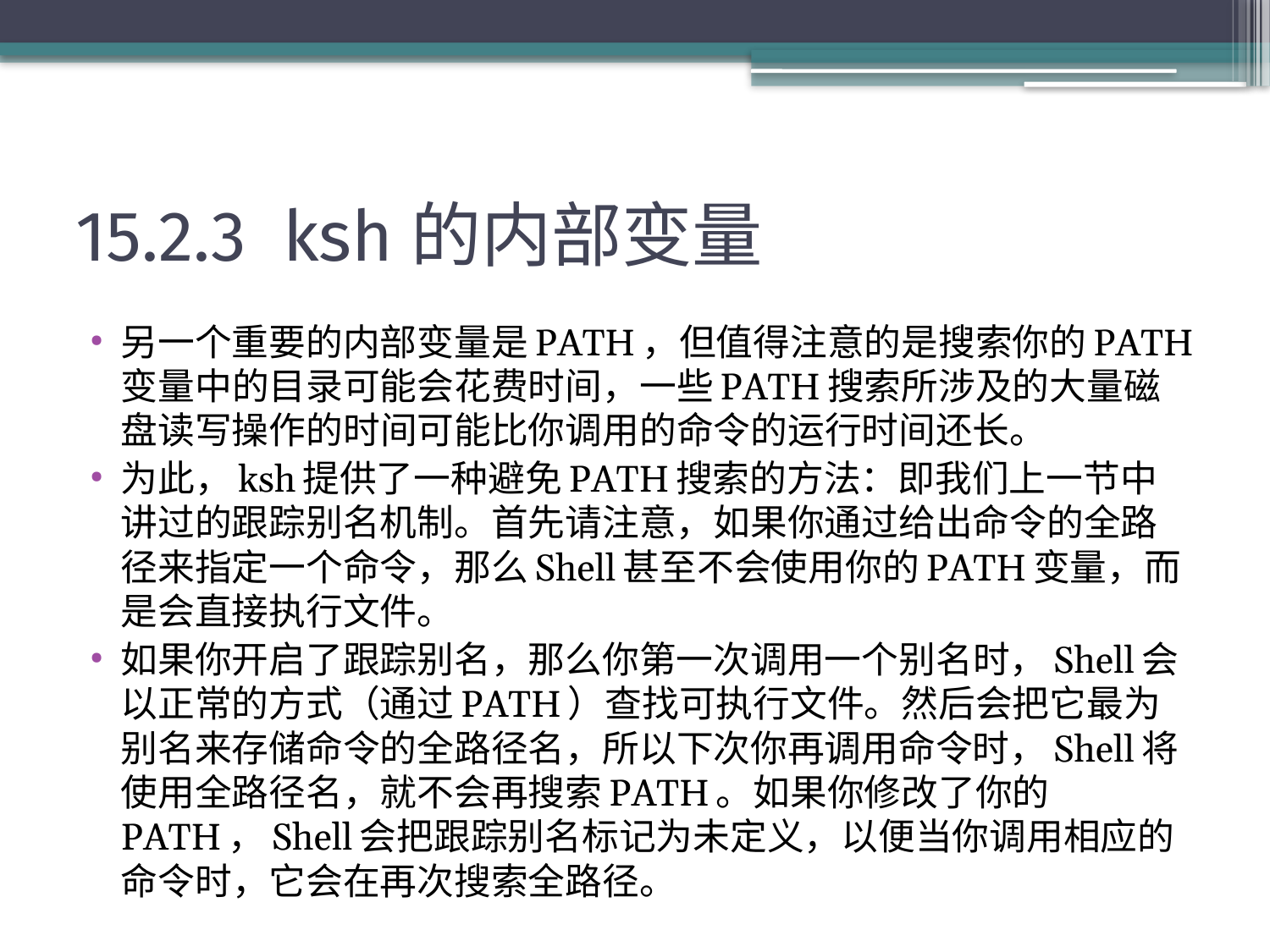

# 15.2.3  ksh的内部变量
另一个重要的内部变量是PATH，但值得注意的是搜索你的PATH变量中的目录可能会花费时间，一些PATH搜索所涉及的大量磁盘读写操作的时间可能比你调用的命令的运行时间还长。
为此，ksh提供了一种避免PATH搜索的方法：即我们上一节中讲过的跟踪别名机制。首先请注意，如果你通过给出命令的全路径来指定一个命令，那么Shell甚至不会使用你的PATH变量，而是会直接执行文件。
如果你开启了跟踪别名，那么你第一次调用一个别名时，Shell会以正常的方式（通过PATH）查找可执行文件。然后会把它最为别名来存储命令的全路径名，所以下次你再调用命令时，Shell将使用全路径名，就不会再搜索PATH。如果你修改了你的PATH，Shell会把跟踪别名标记为未定义，以便当你调用相应的命令时，它会在再次搜索全路径。